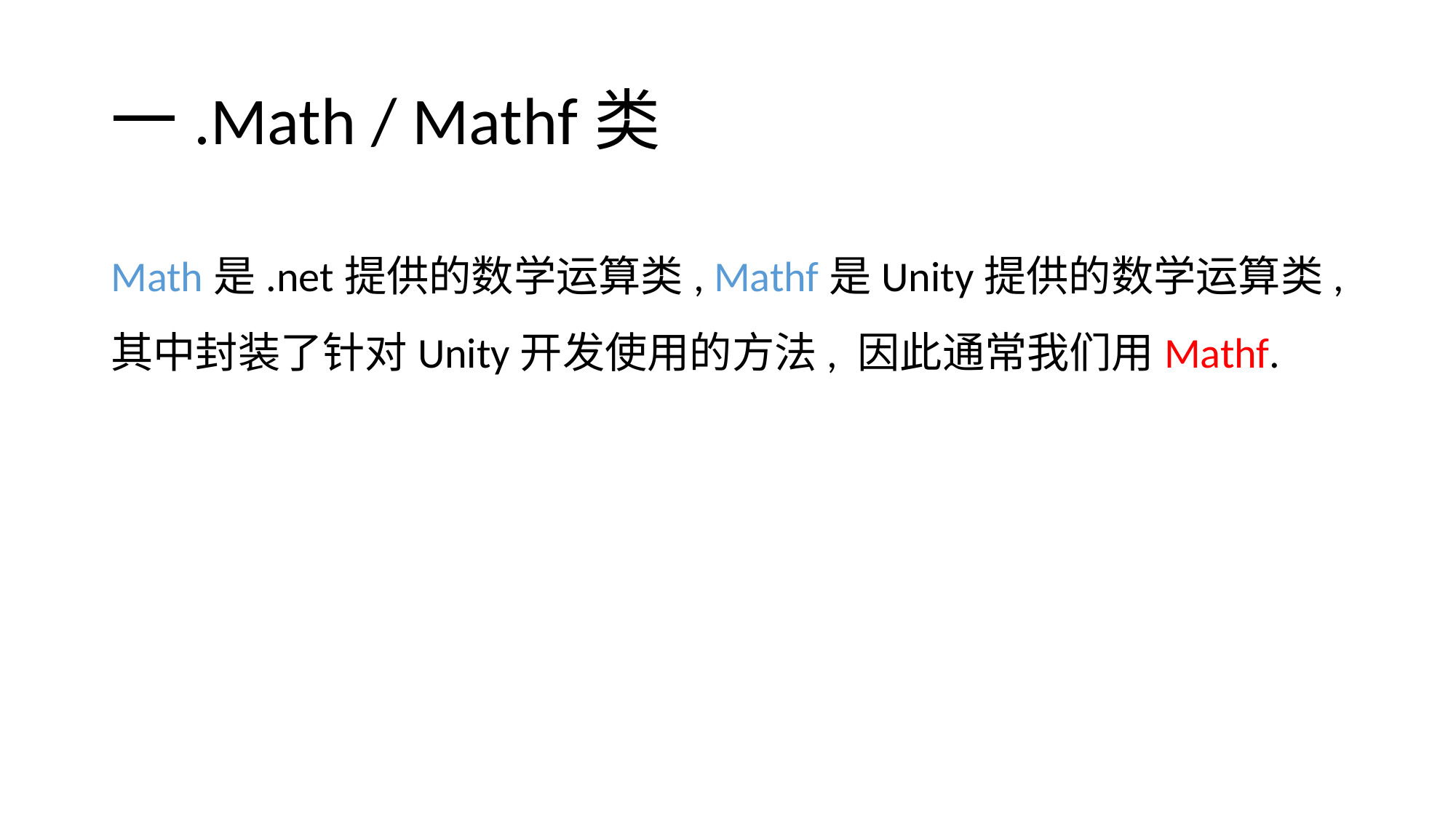

# 一.Math / Mathf类
Math是.net提供的数学运算类, Mathf是Unity提供的数学运算类, 其中封装了针对Unity开发使用的方法, 因此通常我们用Mathf.